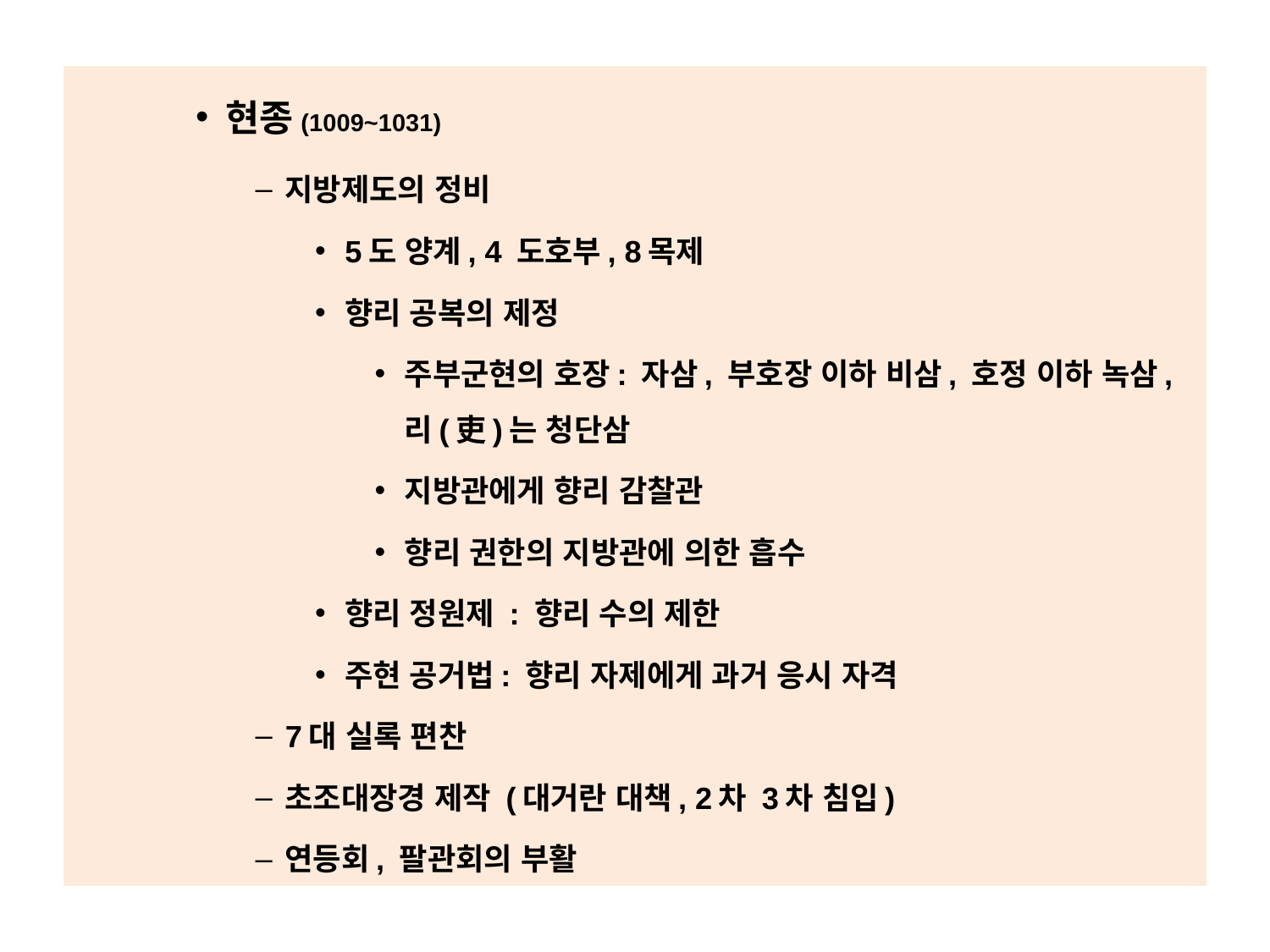

현종(1009~1031)
지방제도의 정비
5도 양계, 4 도호부, 8목제
향리 공복의 제정
주부군현의 호장: 자삼, 부호장 이하 비삼, 호정 이하 녹삼, 리(吏)는 청단삼
지방관에게 향리 감찰관
향리 권한의 지방관에 의한 흡수
향리 정원제 : 향리 수의 제한
주현 공거법: 향리 자제에게 과거 응시 자격
7대 실록 편찬
초조대장경 제작 (대거란 대책, 2차 3차 침입)
연등회, 팔관회의 부활